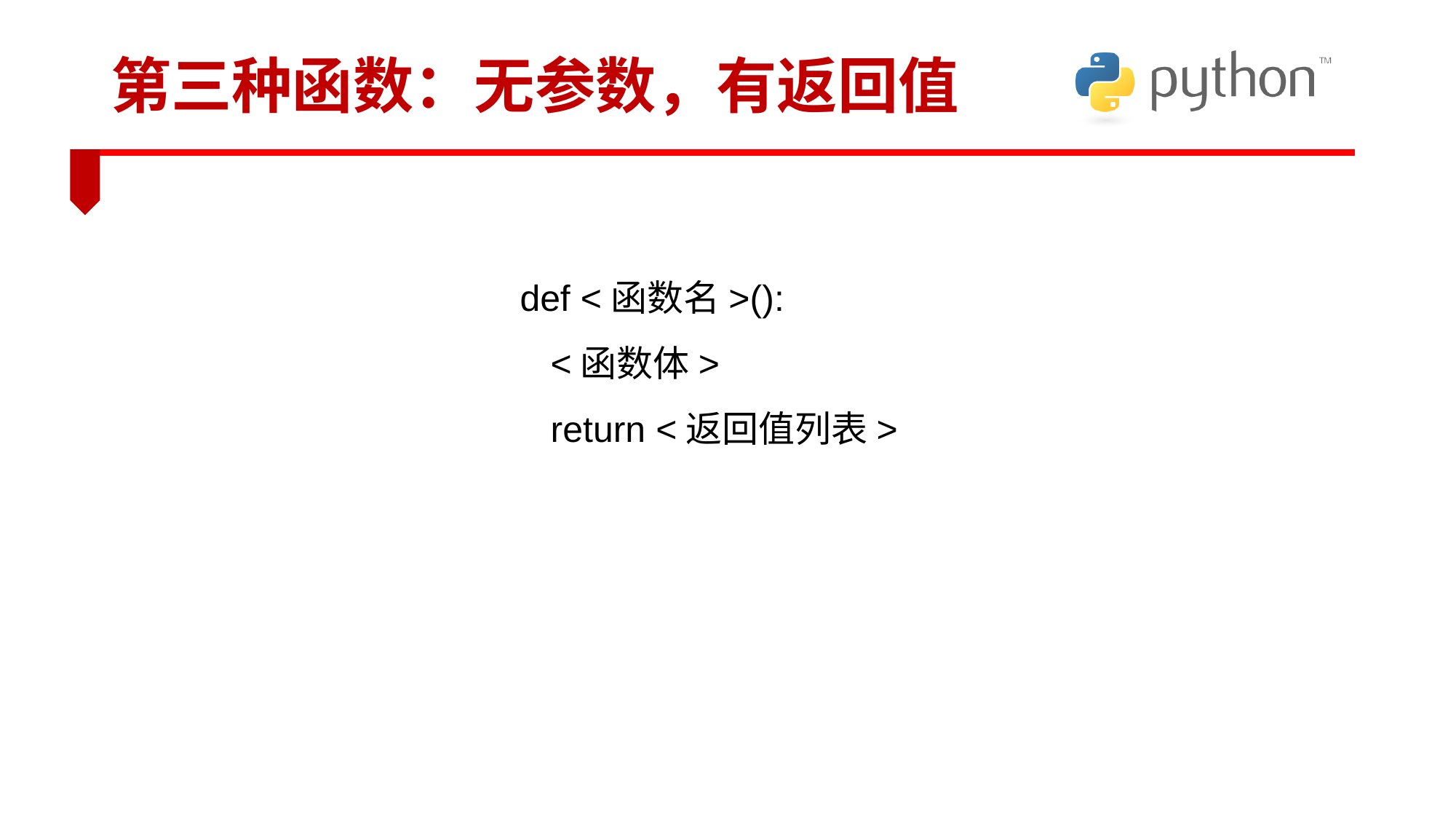

# 第三种函数：无参数，有返回值

def <函数名>():
   <函数体>
   return <返回值列表>